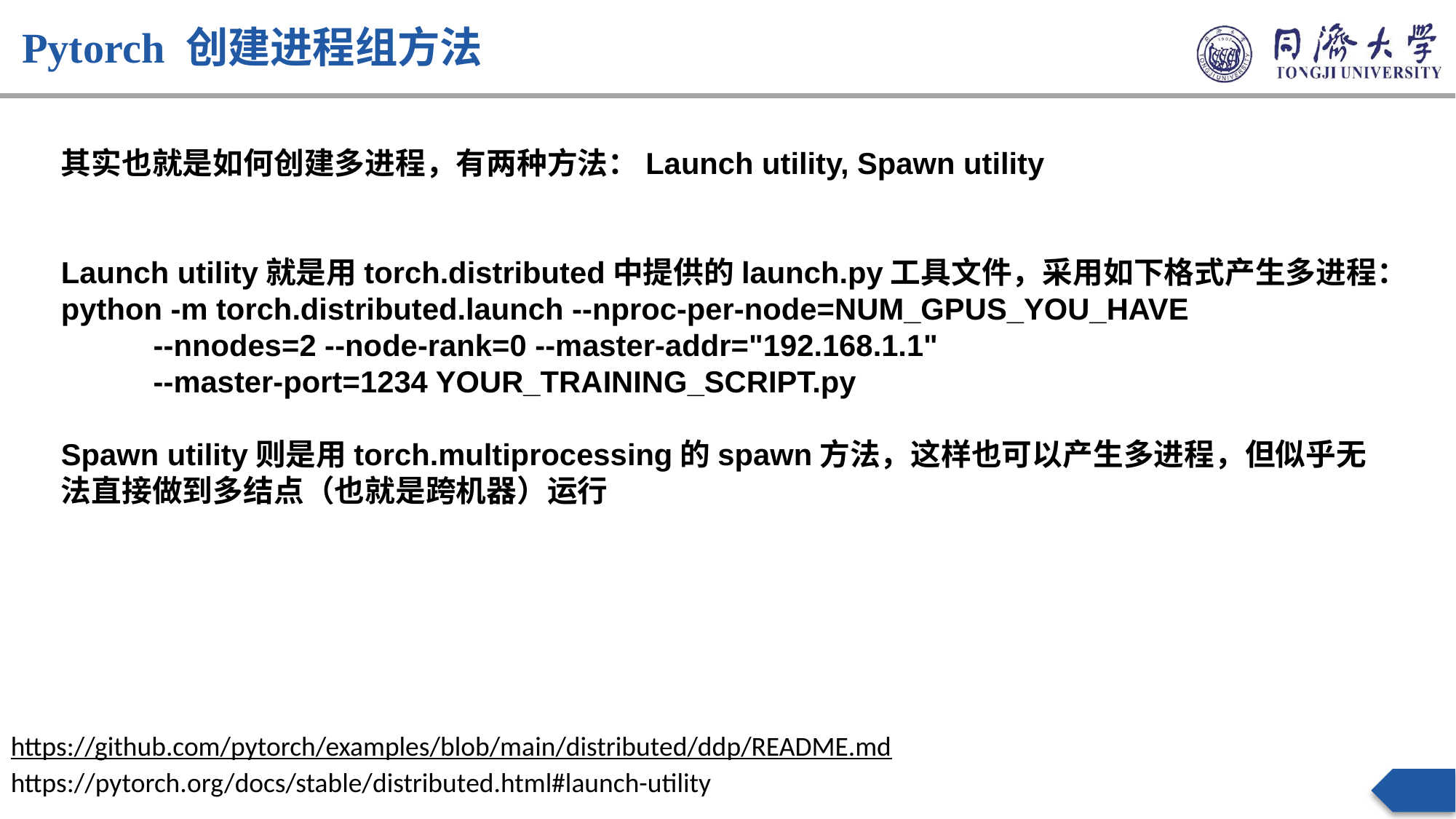

Pytorch 创建进程组方法

其实也就是如何创建多进程，有两种方法：Launch utility, Spawn utility

Launch utility就是用torch.distributed中提供的launch.py工具文件，采用如下格式产生多进程：
python -m torch.distributed.launch --nproc-per-node=NUM_GPUS_YOU_HAVE
           --nnodes=2 --node-rank=0 --master-addr="192.168.1.1"
           --master-port=1234 YOUR_TRAINING_SCRIPT.py

Spawn utility则是用torch.multiprocessing的spawn方法，这样也可以产生多进程，但似乎无法直接做到多结点（也就是跨机器）运行
https://github.com/pytorch/examples/blob/main/distributed/ddp/README.md
https://pytorch.org/docs/stable/distributed.html#launch-utility